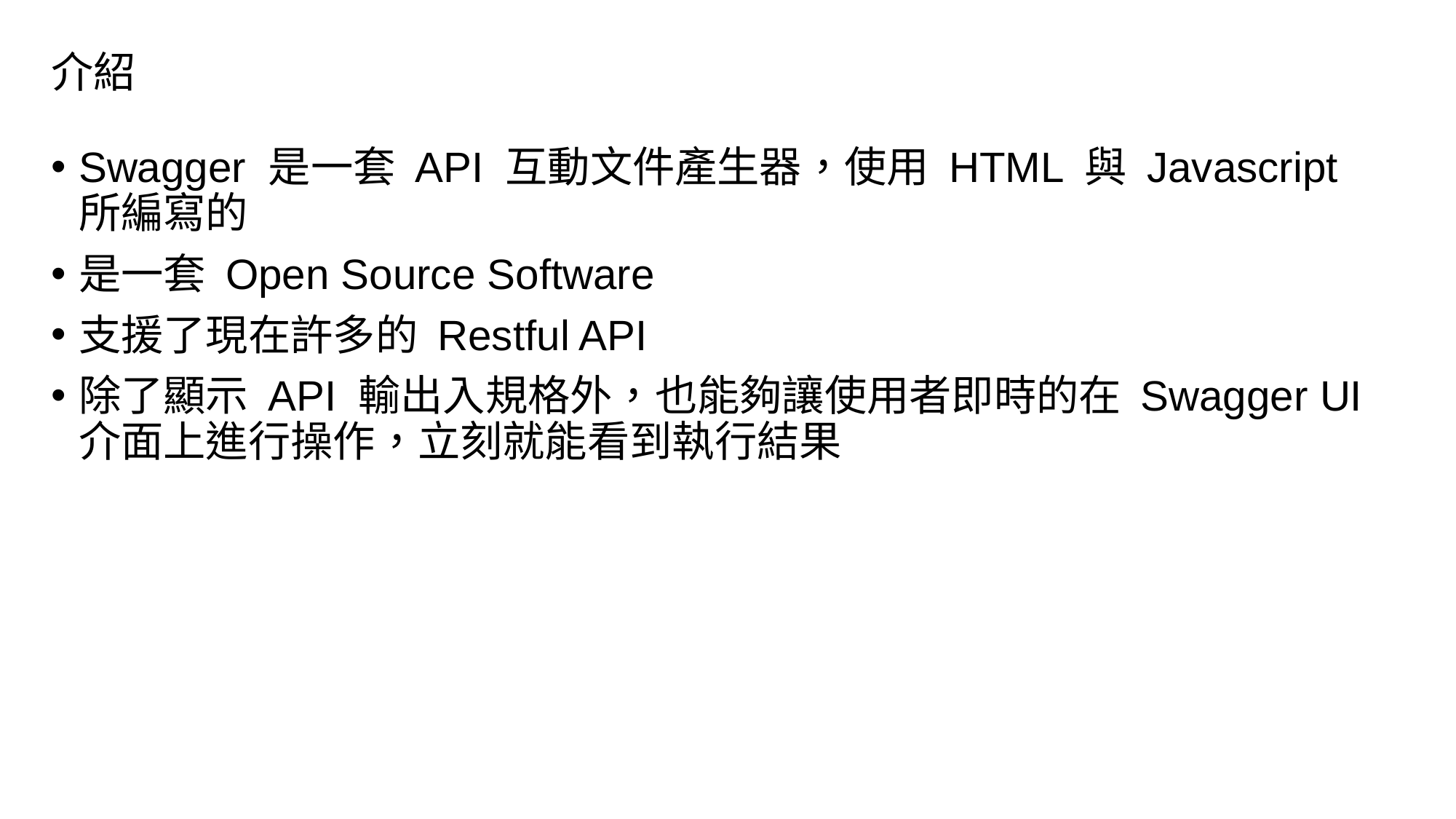

# 介紹

Swagger 是一套 API 互動文件產生器，使用 HTML 與 Javascript 所編寫的
是一套 Open Source Software
支援了現在許多的 Restful API
除了顯示 API 輸出入規格外，也能夠讓使用者即時的在 Swagger UI 介面上進行操作，立刻就能看到執行結果